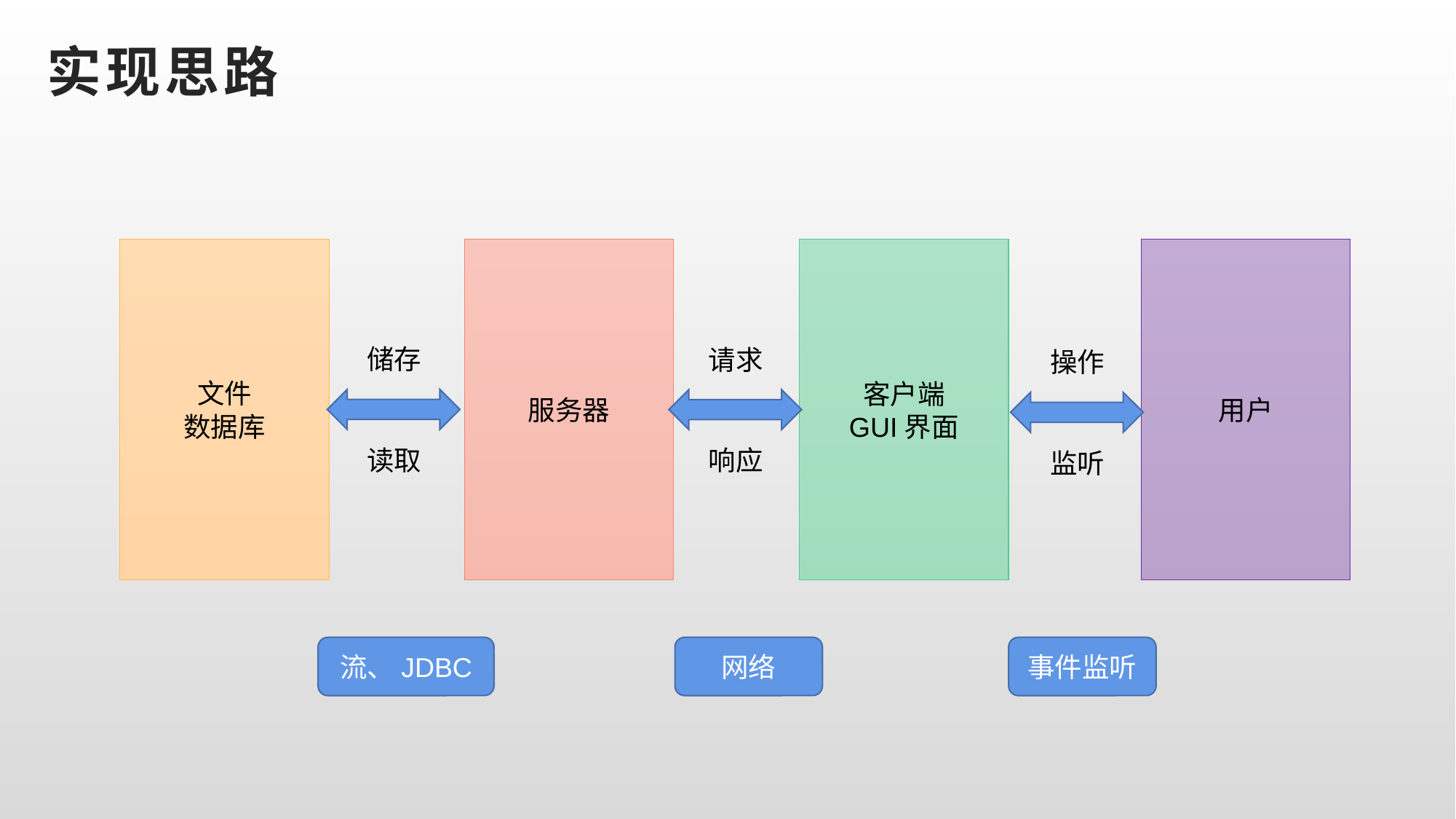

# 实现思路
文件
数据库
服务器
用户
客户端
GUI界面
储存
请求
操作

读取
响应
监听
流、JDBC
网络
事件监听